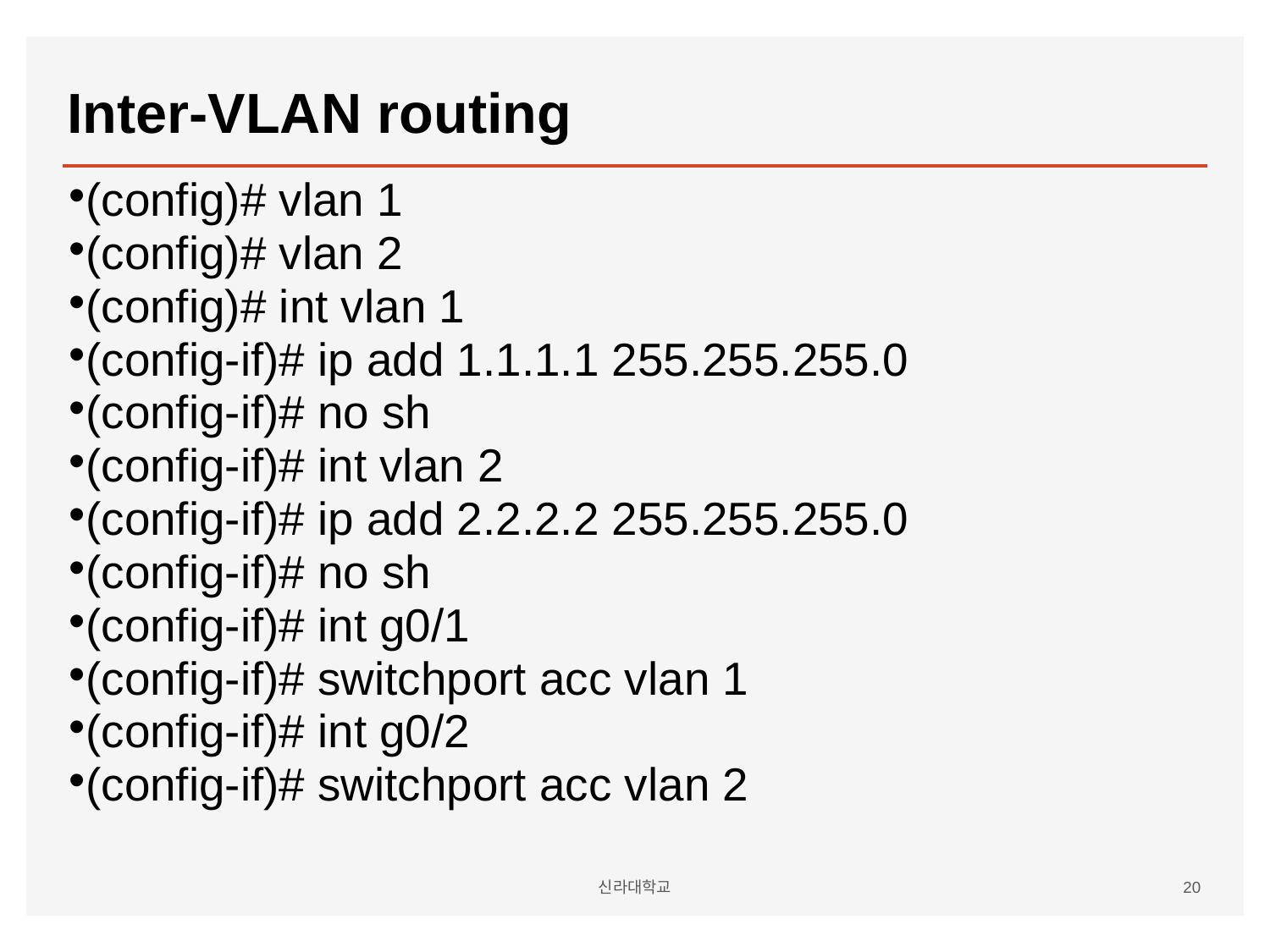

# Inter-VLAN routing
(config)# vlan 1
(config)# vlan 2
(config)# int vlan 1
(config-if)# ip add 1.1.1.1 255.255.255.0
(config-if)# no sh
(config-if)# int vlan 2
(config-if)# ip add 2.2.2.2 255.255.255.0
(config-if)# no sh
(config-if)# int g0/1
(config-if)# switchport acc vlan 1
(config-if)# int g0/2
(config-if)# switchport acc vlan 2

신라대학교
20